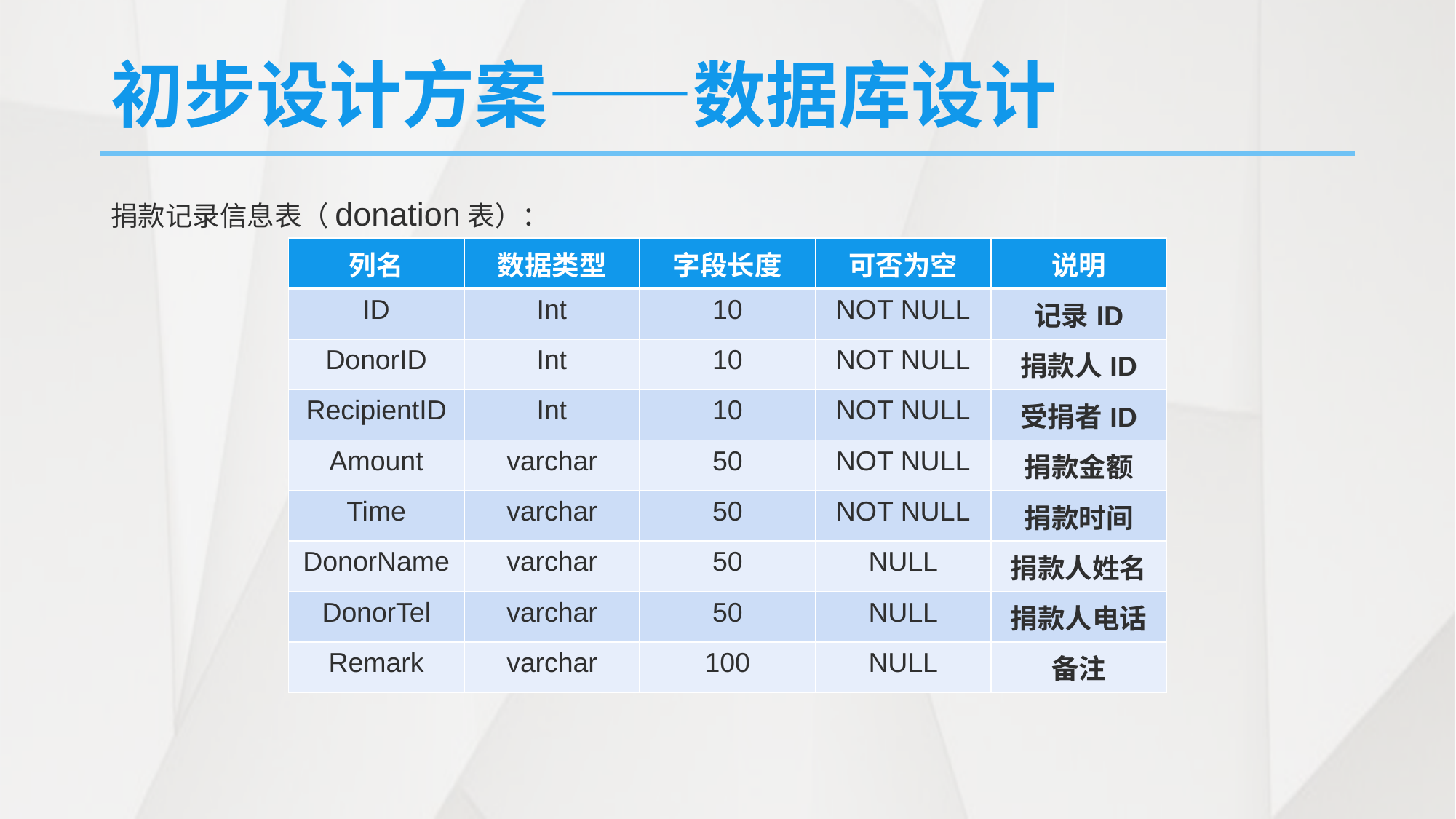

# 初步设计方案——数据库设计
捐款记录信息表（donation表）：

| 列名 | 数据类型 | 字段长度 | 可否为空 | 说明 |
| --- | --- | --- | --- | --- |
| ID | Int | 10 | NOT NULL | 记录ID |
| DonorID | Int | 10 | NOT NULL | 捐款人ID |
| RecipientID | Int | 10 | NOT NULL | 受捐者ID |
| Amount | varchar | 50 | NOT NULL | 捐款金额 |
| Time | varchar | 50 | NOT NULL | 捐款时间 |
| DonorName | varchar | 50 | NULL | 捐款人姓名 |
| DonorTel | varchar | 50 | NULL | 捐款人电话 |
| Remark | varchar | 100 | NULL | 备注 |